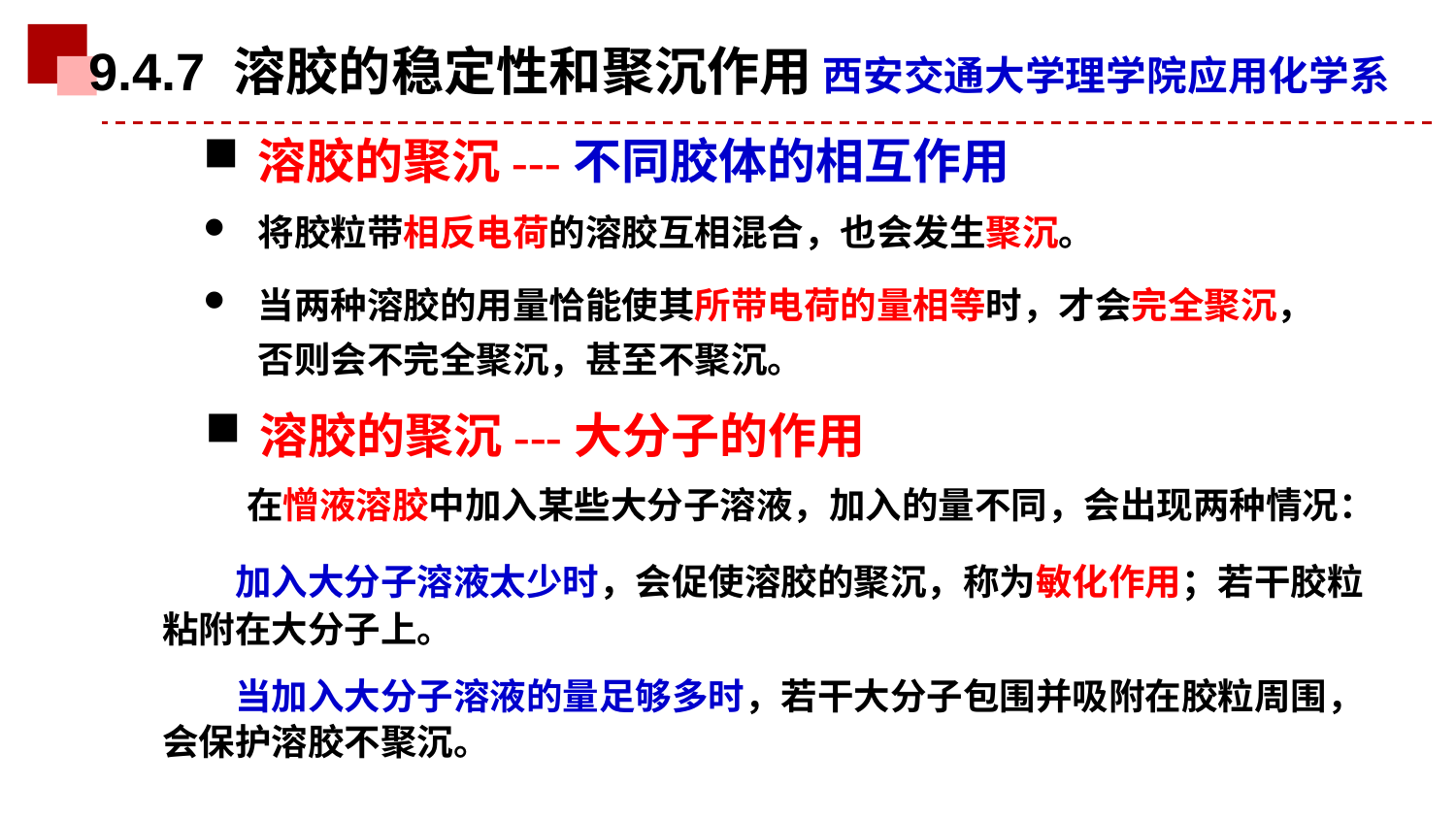

9.4.7 溶胶的稳定性和聚沉作用
溶胶的聚沉---不同胶体的相互作用
将胶粒带相反电荷的溶胶互相混合，也会发生聚沉。
当两种溶胶的用量恰能使其所带电荷的量相等时，才会完全聚沉，否则会不完全聚沉，甚至不聚沉。
溶胶的聚沉---大分子的作用
       在憎液溶胶中加入某些大分子溶液，加入的量不同，会出现两种情况：
加入大分子溶液太少时，会促使溶胶的聚沉，称为敏化作用；若干胶粒粘附在大分子上。
当加入大分子溶液的量足够多时，若干大分子包围并吸附在胶粒周围，会保护溶胶不聚沉。